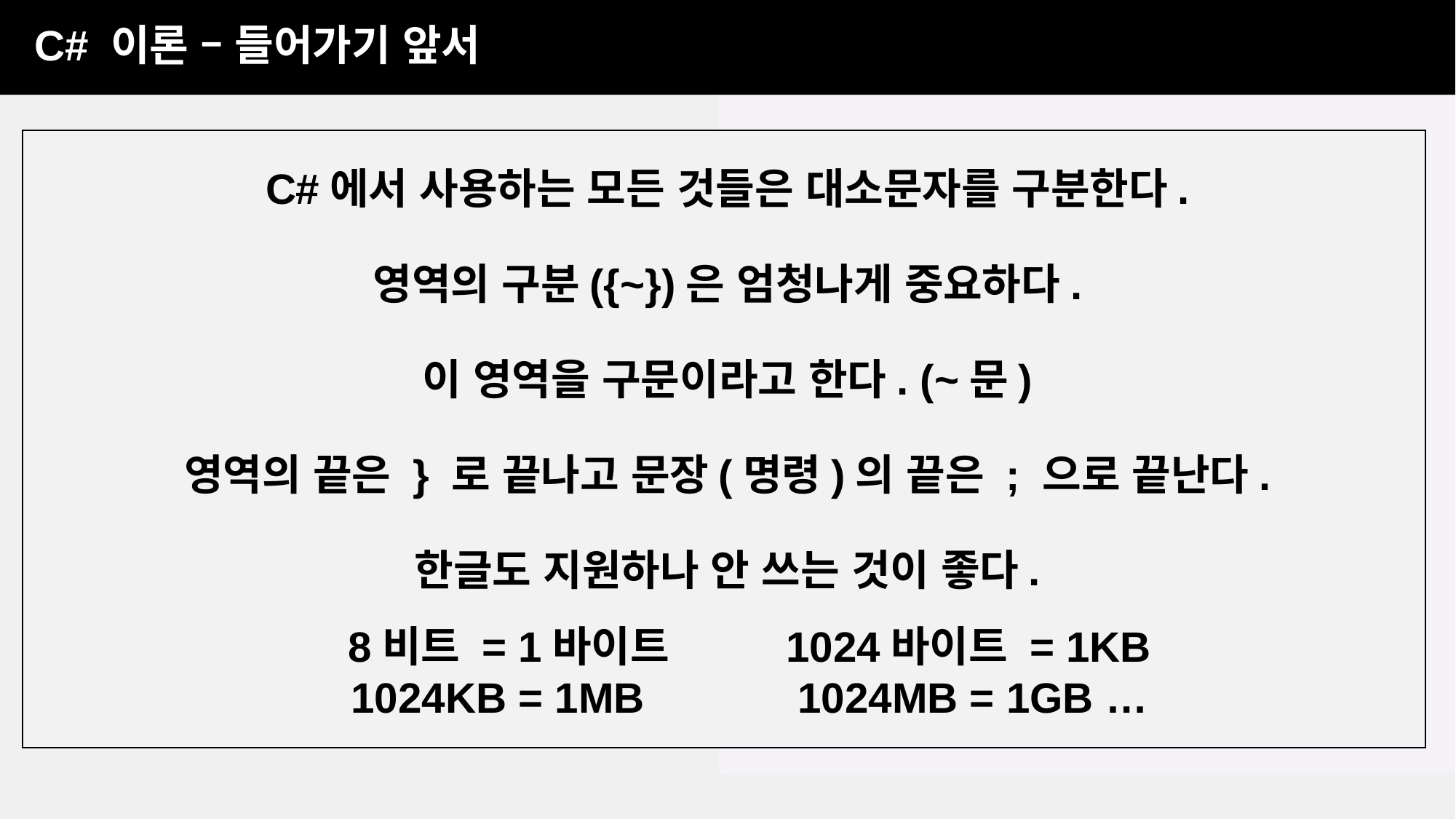

C# 이론 – 들어가기 앞서
C#에서 사용하는 모든 것들은 대소문자를 구분한다.
영역의 구분({~})은 엄청나게 중요하다.
이 영역을 구문이라고 한다. (~문)
영역의 끝은 } 로 끝나고 문장(명령)의 끝은 ; 으로 끝난다.
한글도 지원하나 안 쓰는 것이 좋다.
8비트 = 1바이트         1024바이트 = 1KB
1024KB = 1MB             1024MB = 1GB …